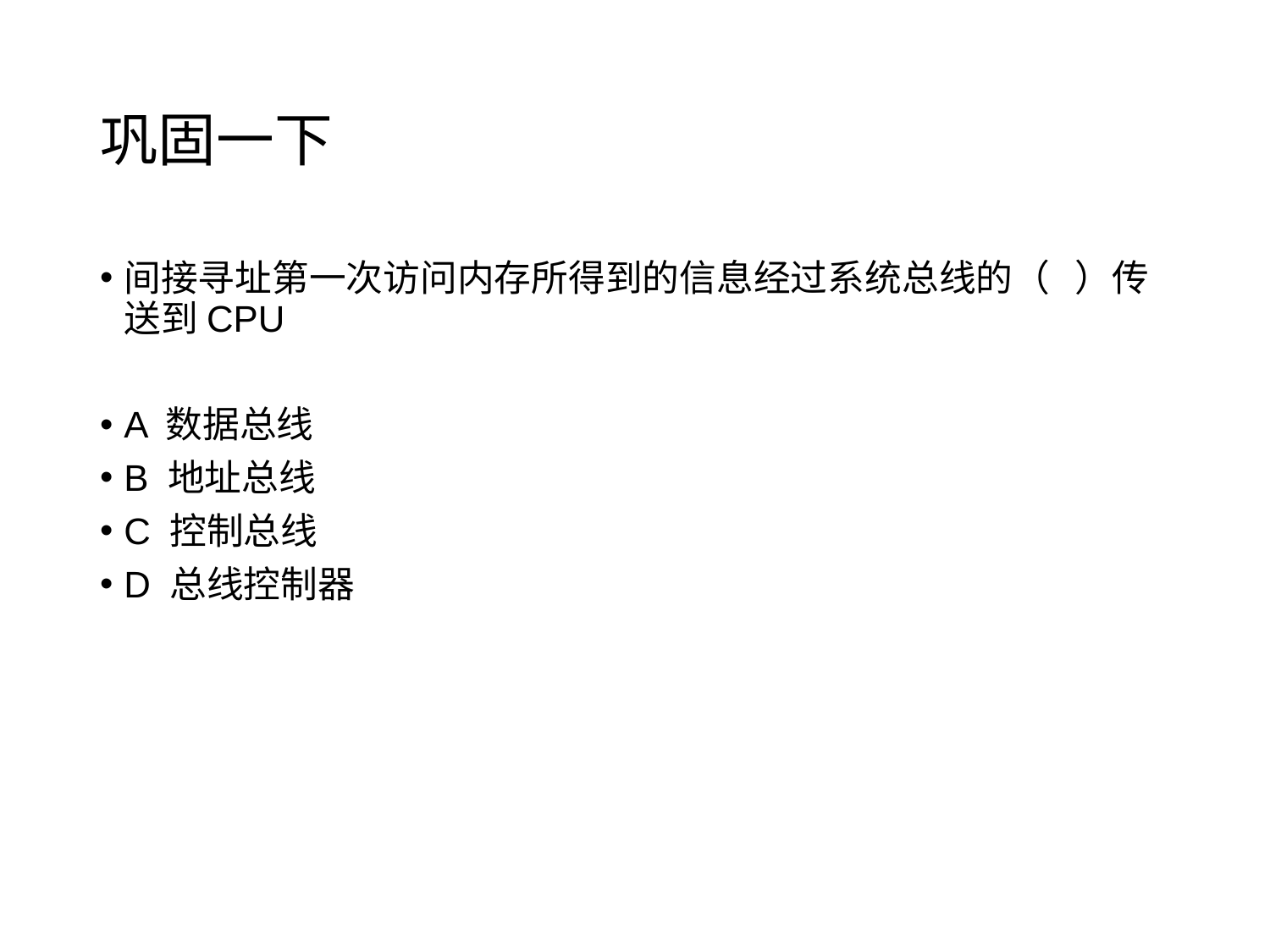

# 巩固一下
间接寻址第一次访问内存所得到的信息经过系统总线的（   ）传送到CPU

A 数据总线
B 地址总线
C 控制总线
D 总线控制器